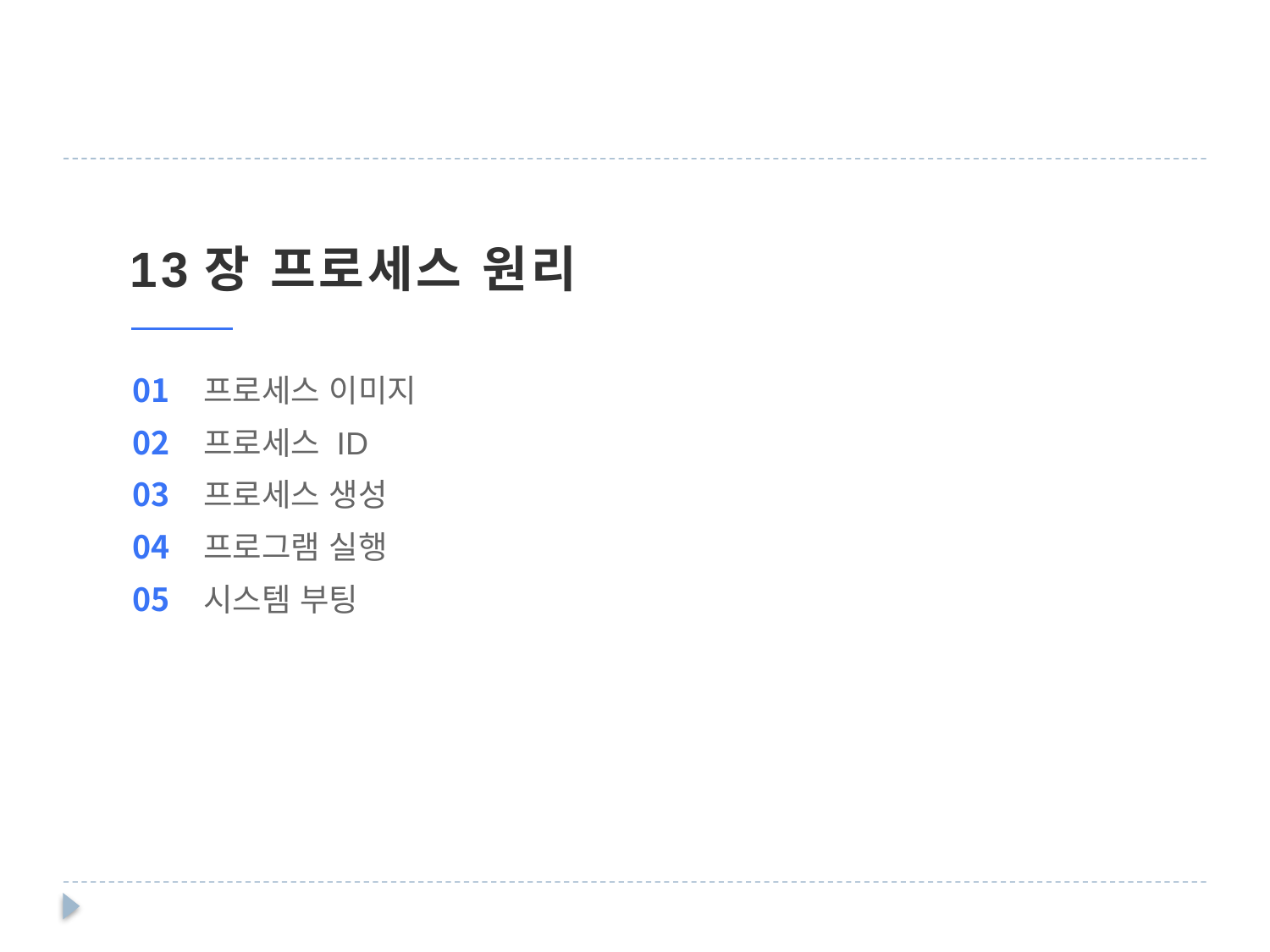

13장 프로세스 원리
01
02
03
04
05
프로세스 이미지
프로세스 ID
프로세스 생성
프로그램 실행
시스템 부팅